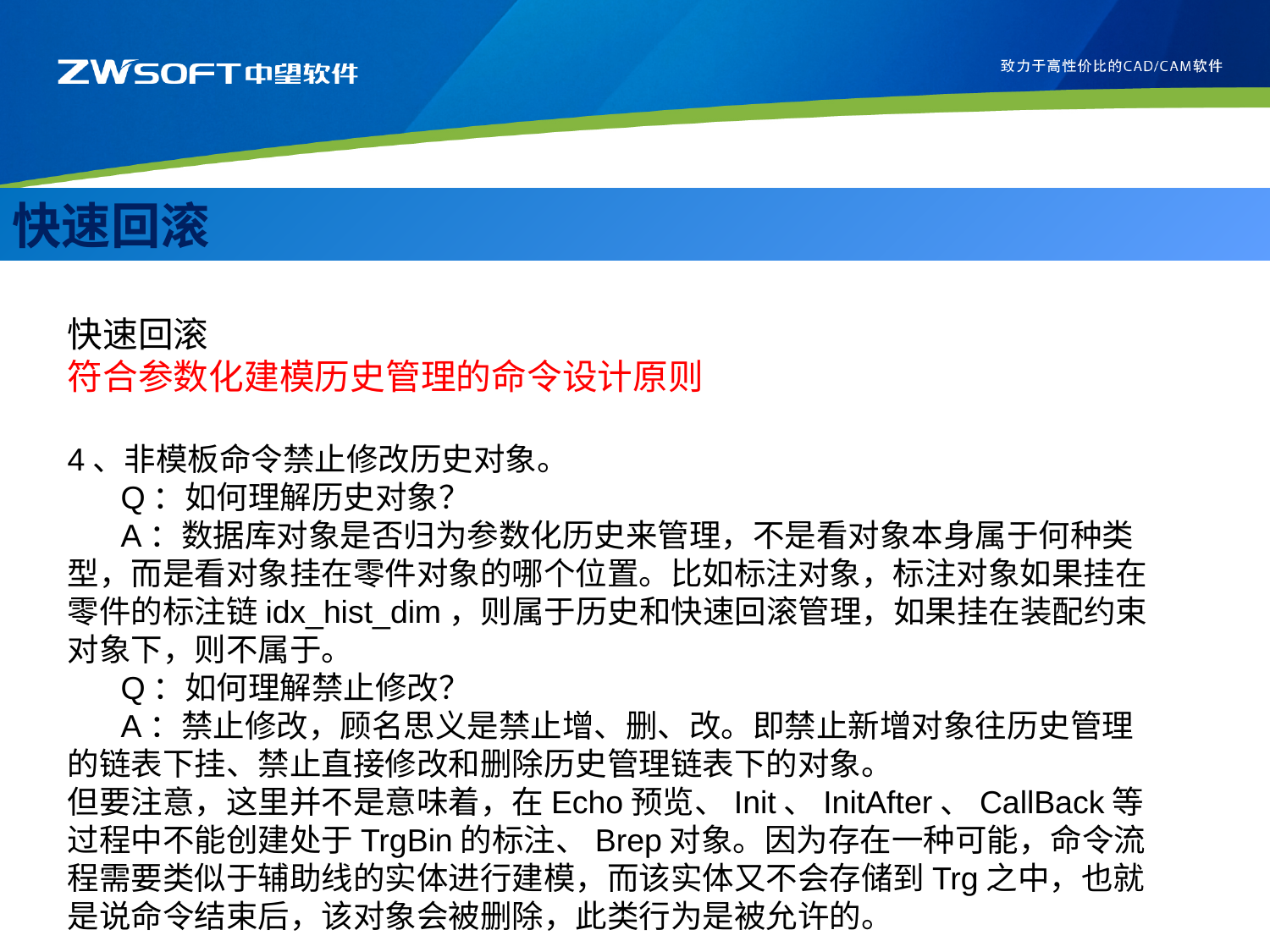

快速回滚
快速回滚
符合参数化建模历史管理的命令设计原则

4、非模板命令禁止修改历史对象。
      Q：如何理解历史对象？
      A：数据库对象是否归为参数化历史来管理，不是看对象本身属于何种类型，而是看对象挂在零件对象的哪个位置。比如标注对象，标注对象如果挂在零件的标注链idx_hist_dim，则属于历史和快速回滚管理，如果挂在装配约束对象下，则不属于。
      Q：如何理解禁止修改？
      A：禁止修改，顾名思义是禁止增、删、改。即禁止新增对象往历史管理的链表下挂、禁止直接修改和删除历史管理链表下的对象。
但要注意，这里并不是意味着，在Echo预览、Init、InitAfter、CallBack等过程中不能创建处于TrgBin的标注、Brep对象。因为存在一种可能，命令流程需要类似于辅助线的实体进行建模，而该实体又不会存储到Trg之中，也就是说命令结束后，该对象会被删除，此类行为是被允许的。